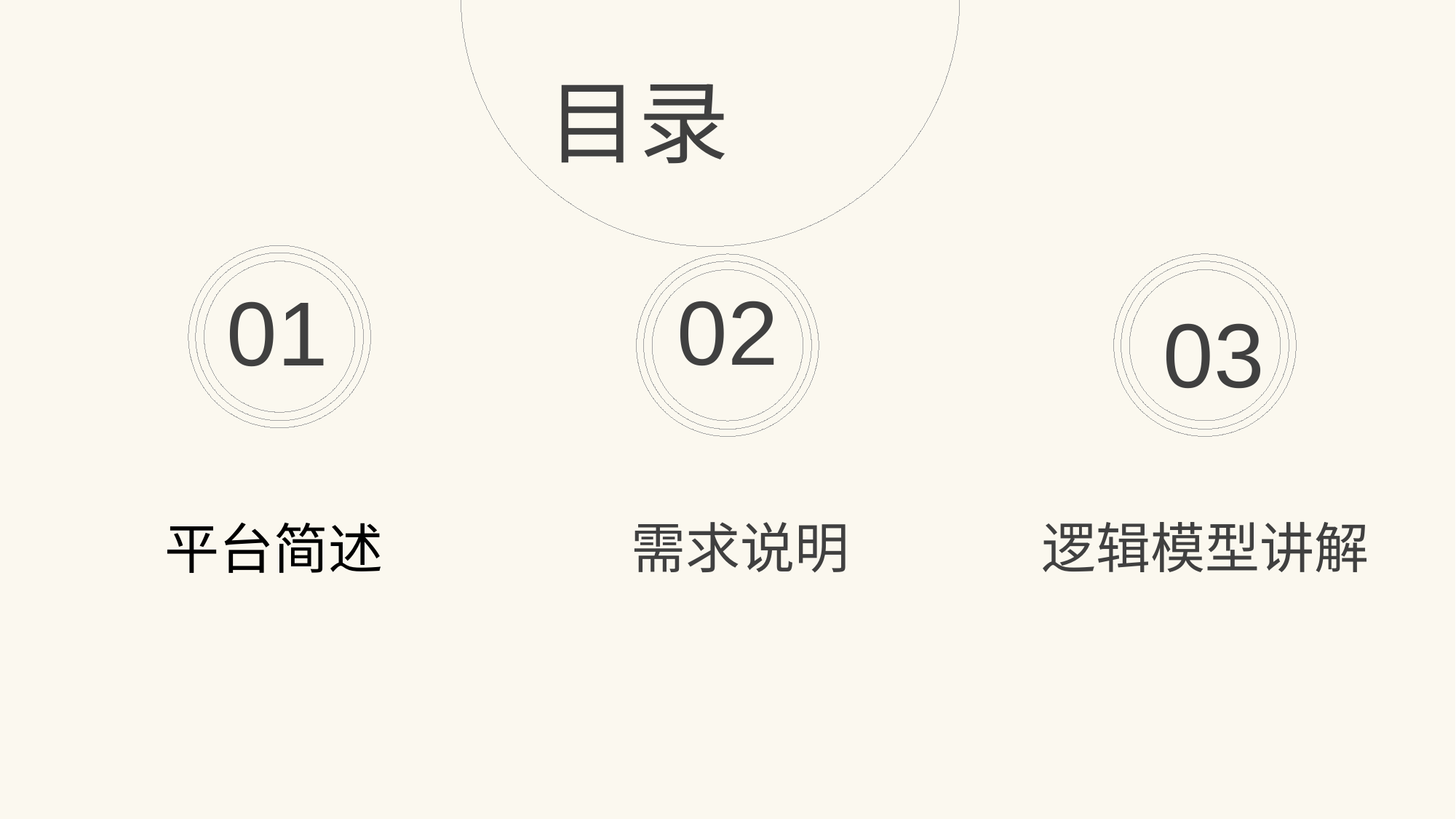

目录

02
01
03

需求说明

逻辑模型讲解
平台简述